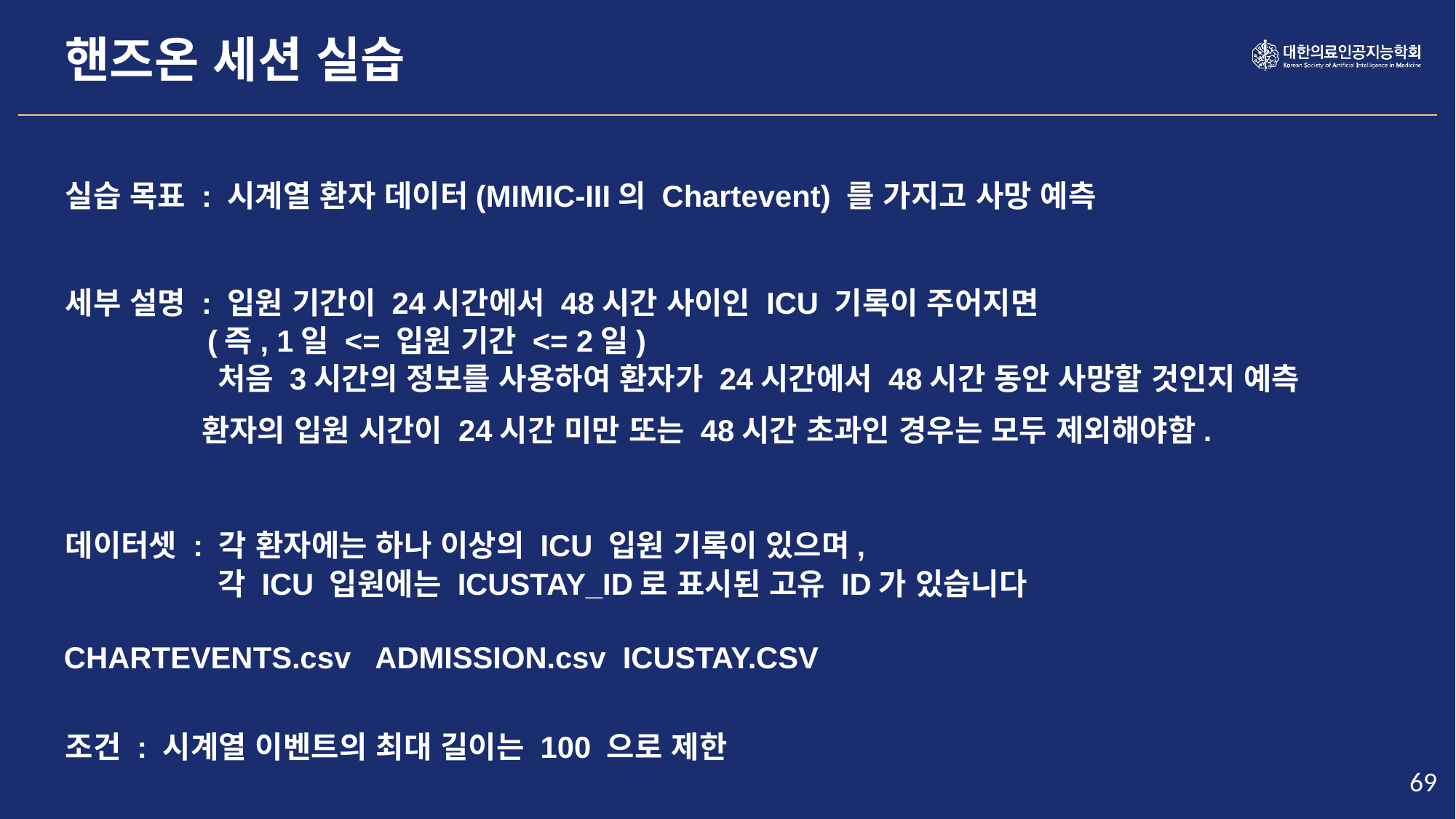

핸즈온 세션 실습
실습 목표 : 시계열 환자 데이터(MIMIC-III의 Chartevent) 를 가지고 사망 예측
세부 설명 : 입원 기간이 24시간에서 48시간 사이인 ICU 기록이 주어지면
                 (즉, 1일 <= 입원 기간 <= 2일)
                 처음 3시간의 정보를 사용하여 환자가 24시간에서 48시간 동안 사망할 것인지 예측
환자의 입원 시간이 24시간 미만 또는 48시간 초과인 경우는 모두 제외해야함.

데이터셋 : 각 환자에는 하나 이상의 ICU 입원 기록이 있으며,
                 각 ICU 입원에는 ICUSTAY_ID로 표시된 고유 ID가 있습니다
CHARTEVENTS.csv   ADMISSION.csv  ICUSTAY.CSV
조건 : 시계열 이벤트의 최대 길이는 100 으로 제한
69